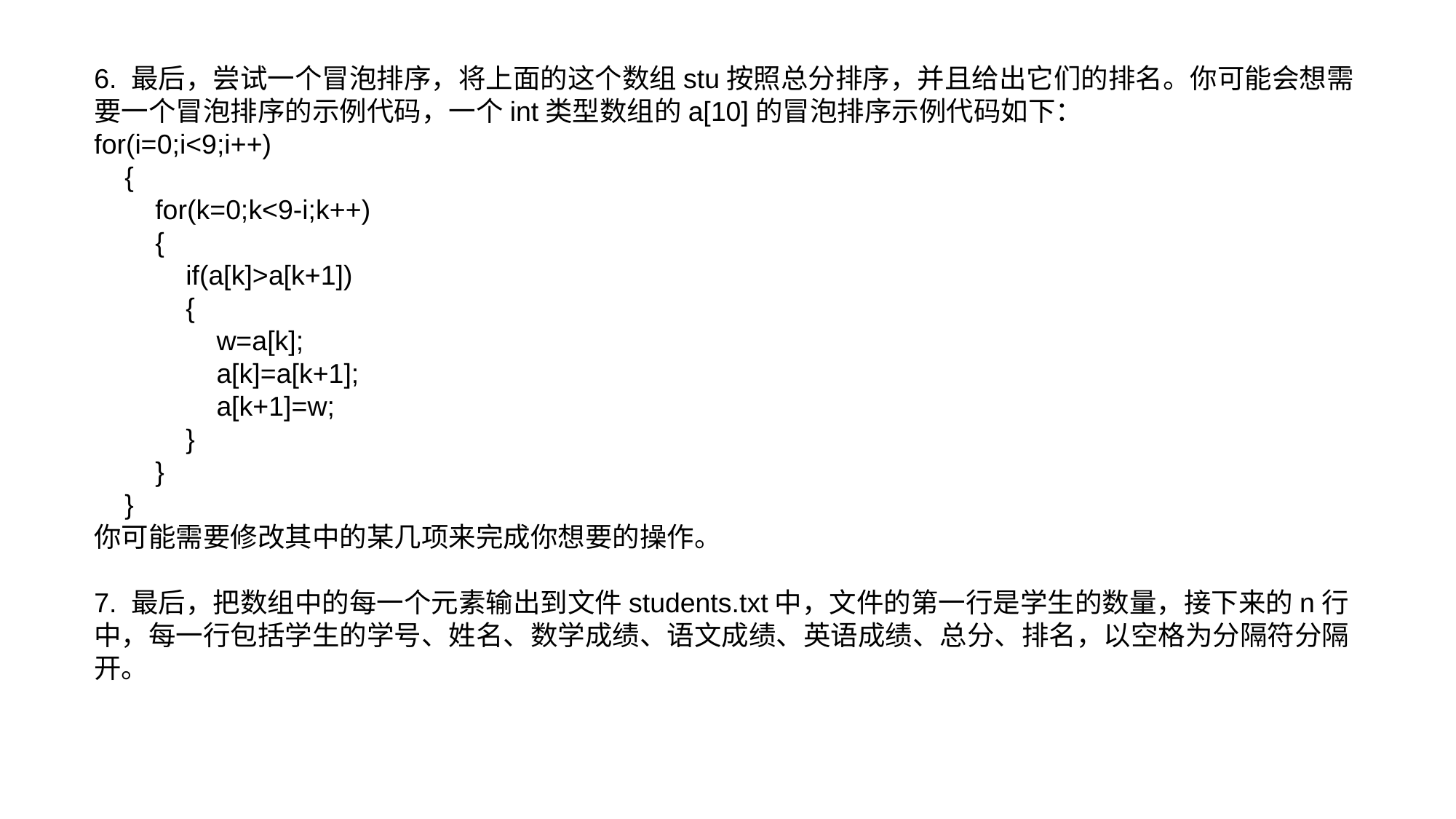

6. 最后，尝试一个冒泡排序，将上面的这个数组stu按照总分排序，并且给出它们的排名。你可能会想需要一个冒泡排序的示例代码，一个int类型数组的a[10]的冒泡排序示例代码如下：
for(i=0;i<9;i++)
    {
        for(k=0;k<9-i;k++)
        {
            if(a[k]>a[k+1])
            {
                w=a[k];
                a[k]=a[k+1];
                a[k+1]=w;
            }
        }
    }
你可能需要修改其中的某几项来完成你想要的操作。

7. 最后，把数组中的每一个元素输出到文件students.txt中，文件的第一行是学生的数量，接下来的n行中，每一行包括学生的学号、姓名、数学成绩、语文成绩、英语成绩、总分、排名，以空格为分隔符分隔开。